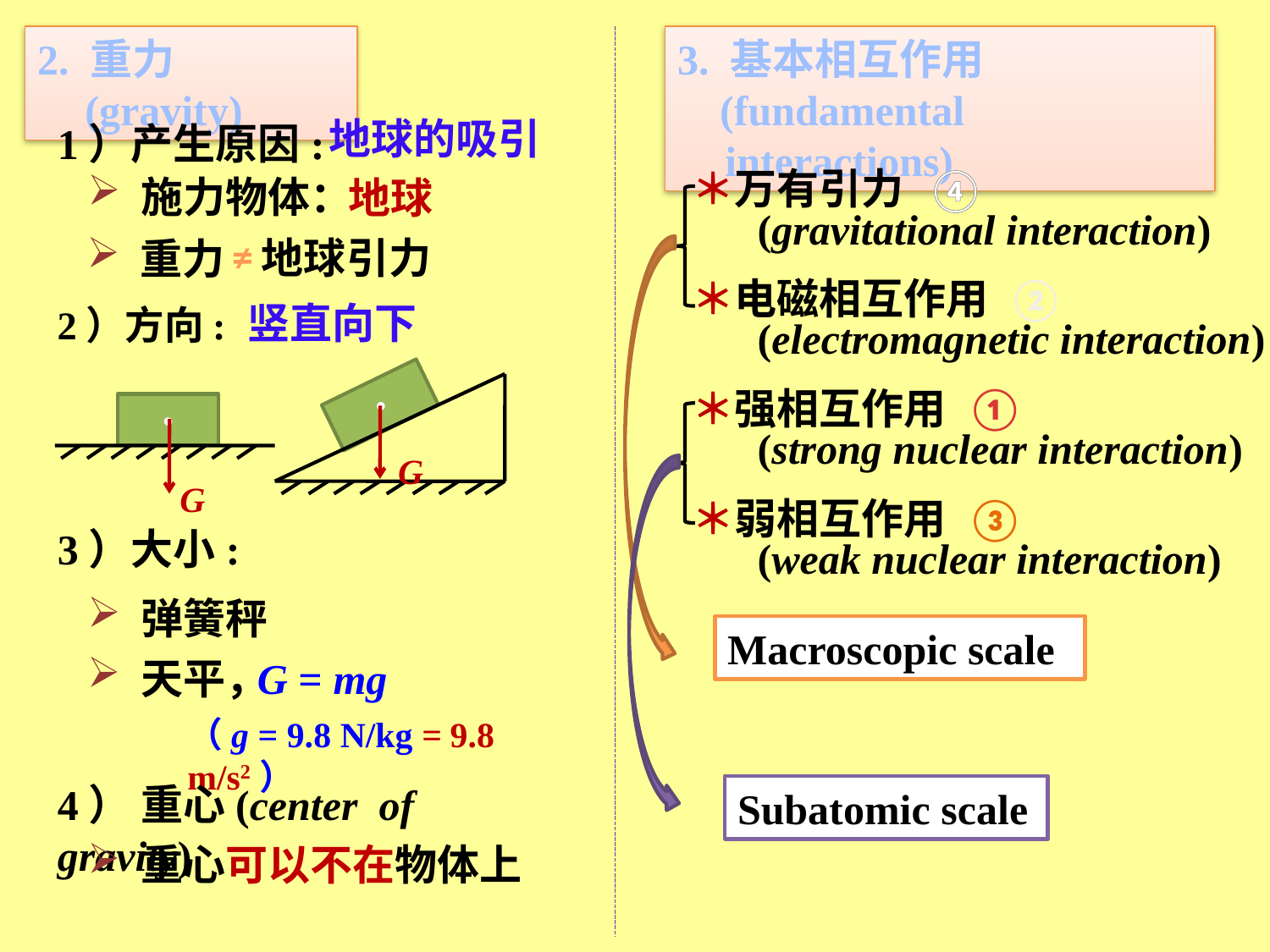

2. 重力 (gravity)
3. 基本相互作用
    (fundamental interactions)
地球的吸引
1）产生原因:
＊万有引力
④
 施力物体：
地球

(gravitational interaction)
≠
地球引力
 重力

＊电磁相互作用
②
竖直向下
2）方向:
(electromagnetic interaction)
●
G
①
＊强相互作用
●
G

(strong nuclear interaction)

＊弱相互作用
③
3）大小:
(weak nuclear interaction)
 弹簧秤
Macroscopic scale
 天平，
G = mg
（g = 9.8 N/kg = 9.8 m/s2）
4） 重心(center  of gravity)
Subatomic scale
 重心可以不在物体上